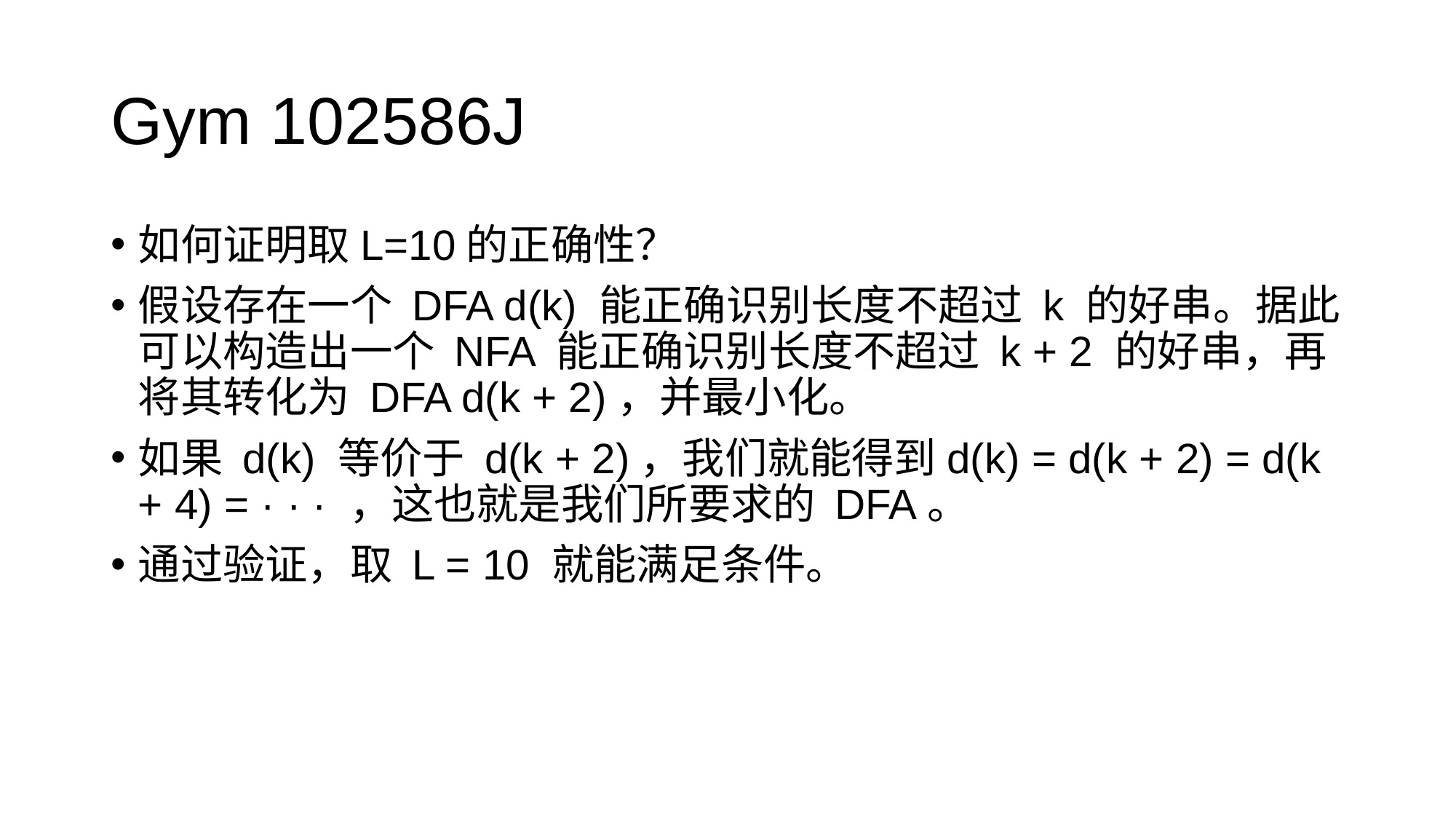

# Gym 102586J
如何证明取L=10的正确性？
假设存在一个 DFA d(k) 能正确识别长度不超过 k 的好串。据此可以构造出一个 NFA 能正确识别长度不超过 k + 2 的好串，再将其转化为 DFA d(k + 2)，并最小化。
如果 d(k) 等价于 d(k + 2)，我们就能得到d(k) = d(k + 2) = d(k + 4) = · · · ，这也就是我们所要求的 DFA。
通过验证，取 L = 10 就能满足条件。